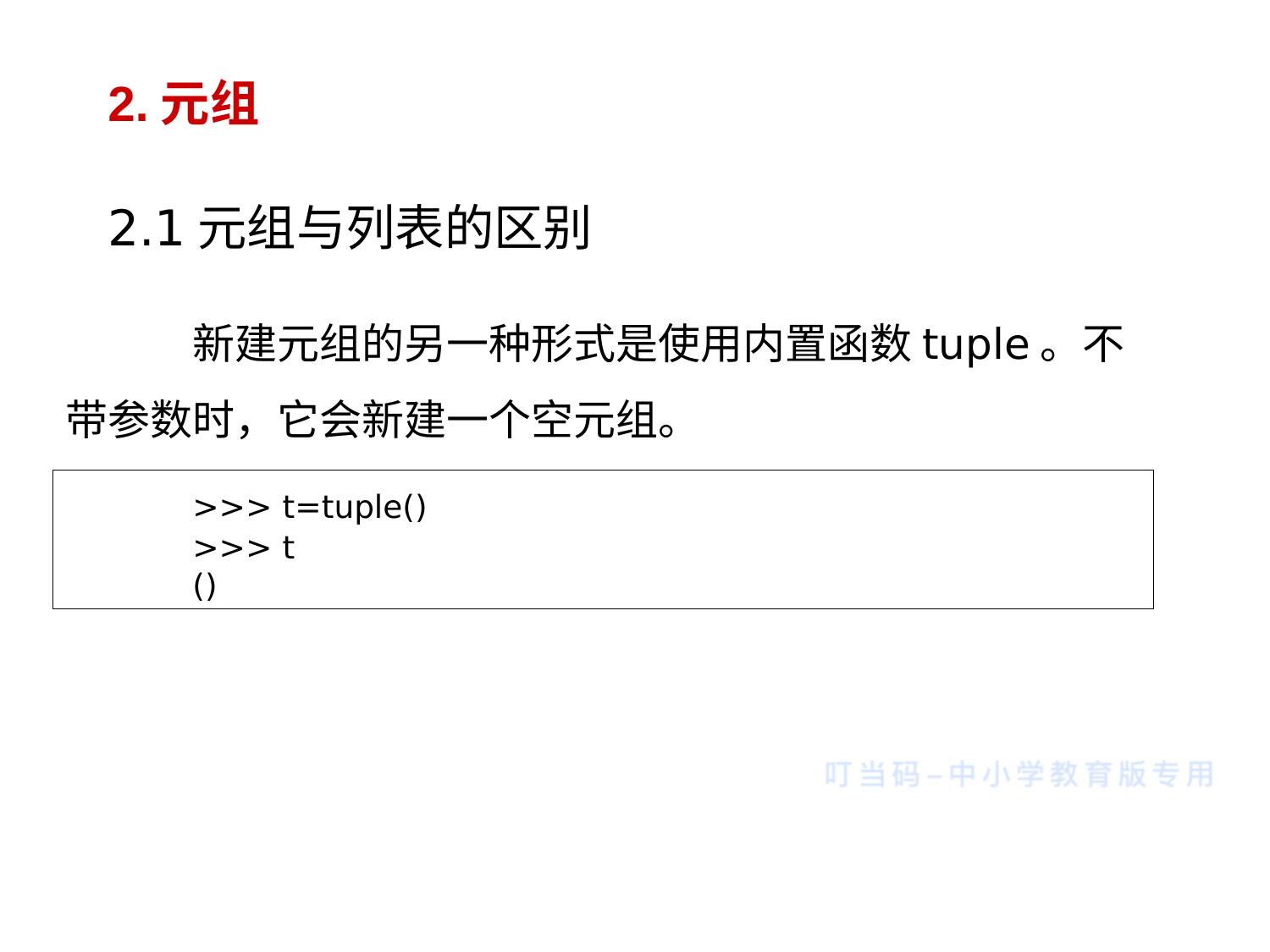

2.元组
2.1元组与列表的区别
	新建元组的另一种形式是使用内置函数tuple。不带参数时，它会新建一个空元组。
	>>> t=tuple()
	>>> t
	()